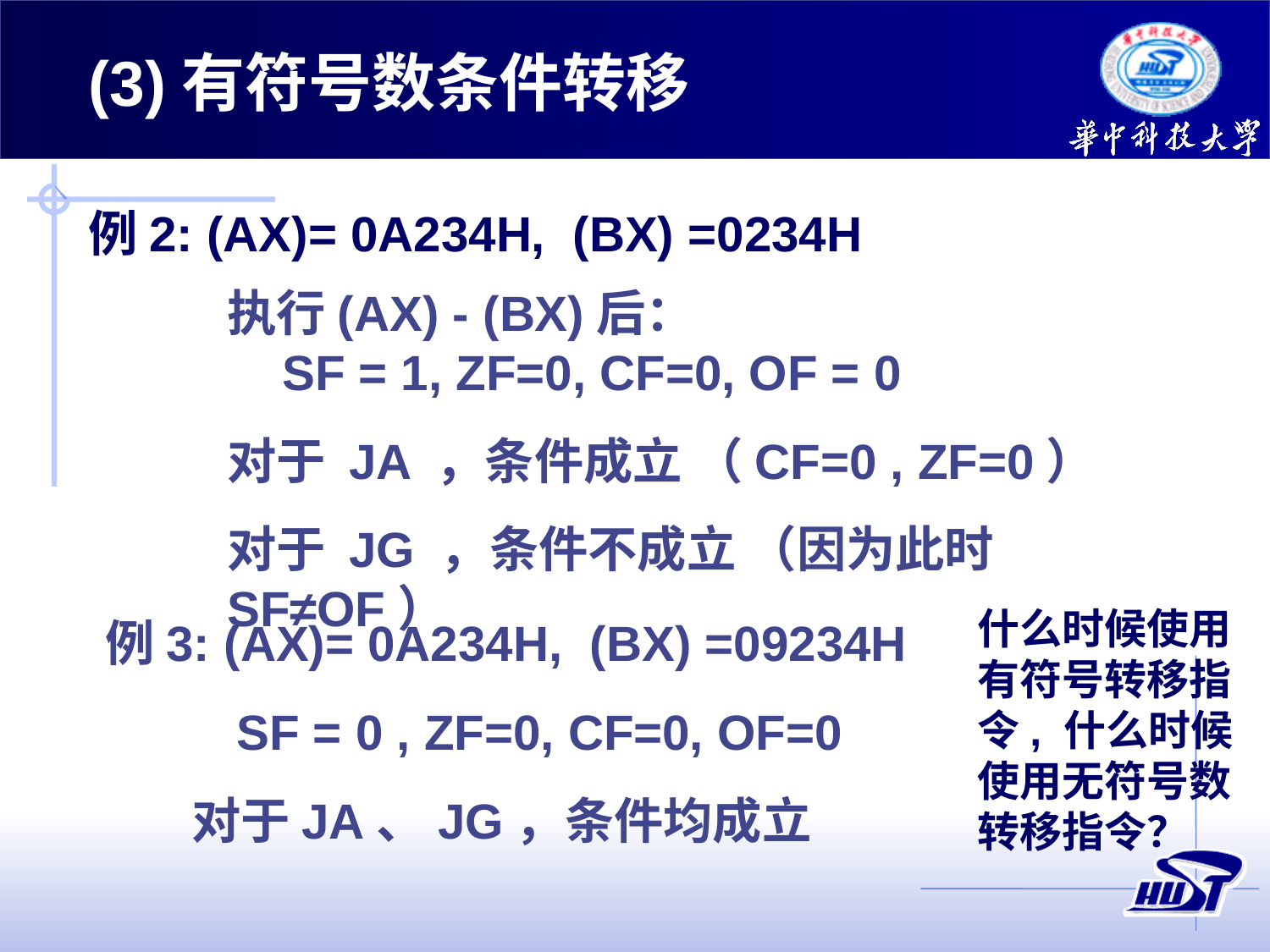

(3)有符号数条件转移
例2: (AX)= 0A234H,  (BX) =0234H
执行(AX) - (BX)后：
    SF = 1, ZF=0, CF=0, OF = 0
对于 JA ，条件成立 （CF=0 , ZF=0）
对于 JG ，条件不成立 （因为此时SF≠OF）
什么时候使用有符号转移指令, 什么时候使用无符号数转移指令？
例3: (AX)= 0A234H,  (BX) =09234H
SF = 0 , ZF=0, CF=0, OF=0
对于JA、JG，条件均成立